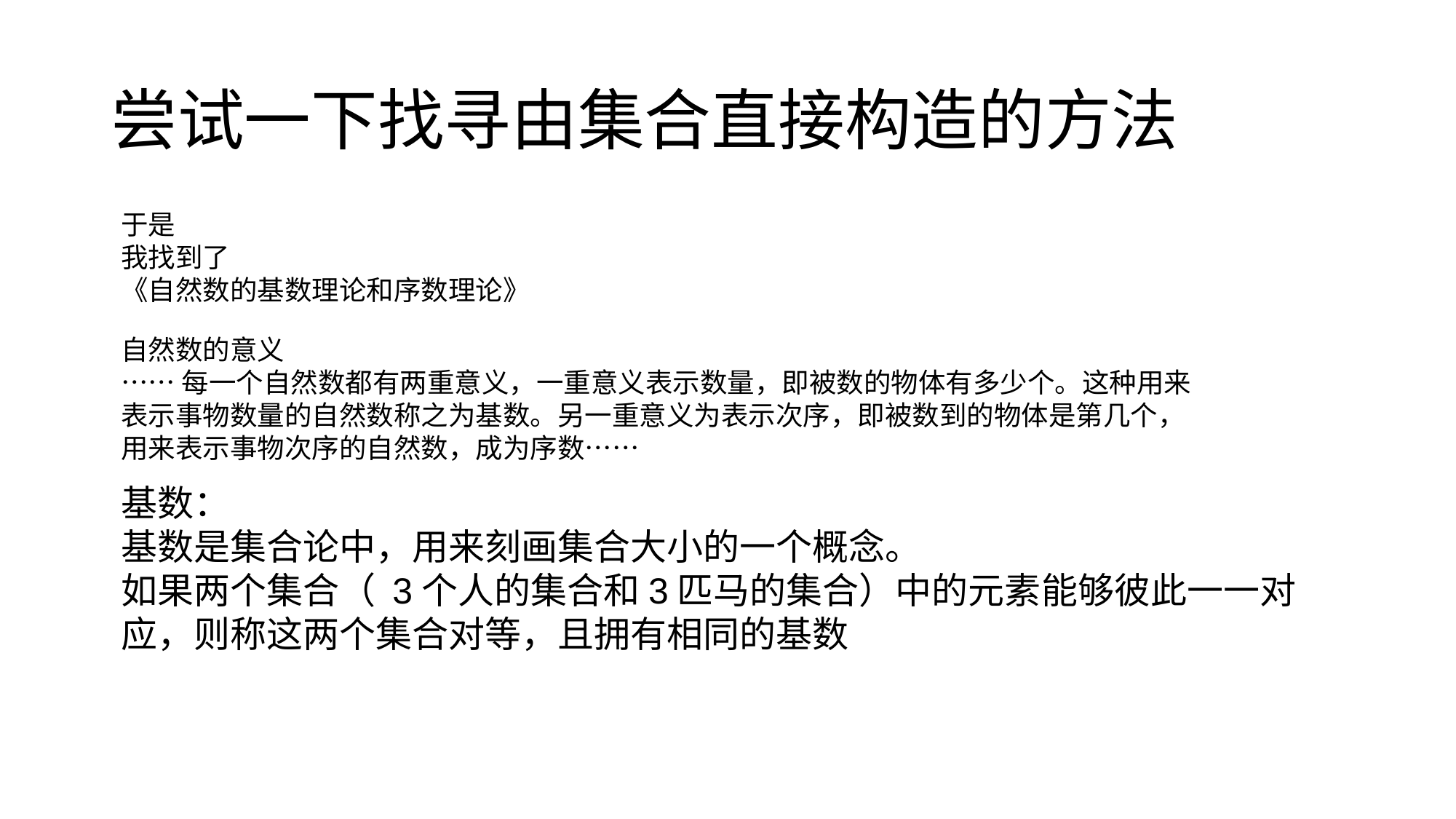

# 尝试一下找寻由集合直接构造的方法
于是
我找到了
《自然数的基数理论和序数理论》
自然数的意义
……每一个自然数都有两重意义，一重意义表示数量，即被数的物体有多少个。这种用来表示事物数量的自然数称之为基数。另一重意义为表示次序，即被数到的物体是第几个，用来表示事物次序的自然数，成为序数……
基数：
基数是集合论中，用来刻画集合大小的一个概念。
如果两个集合（ 3个人的集合和3匹马的集合）中的元素能够彼此一一对应，则称这两个集合对等，且拥有相同的基数